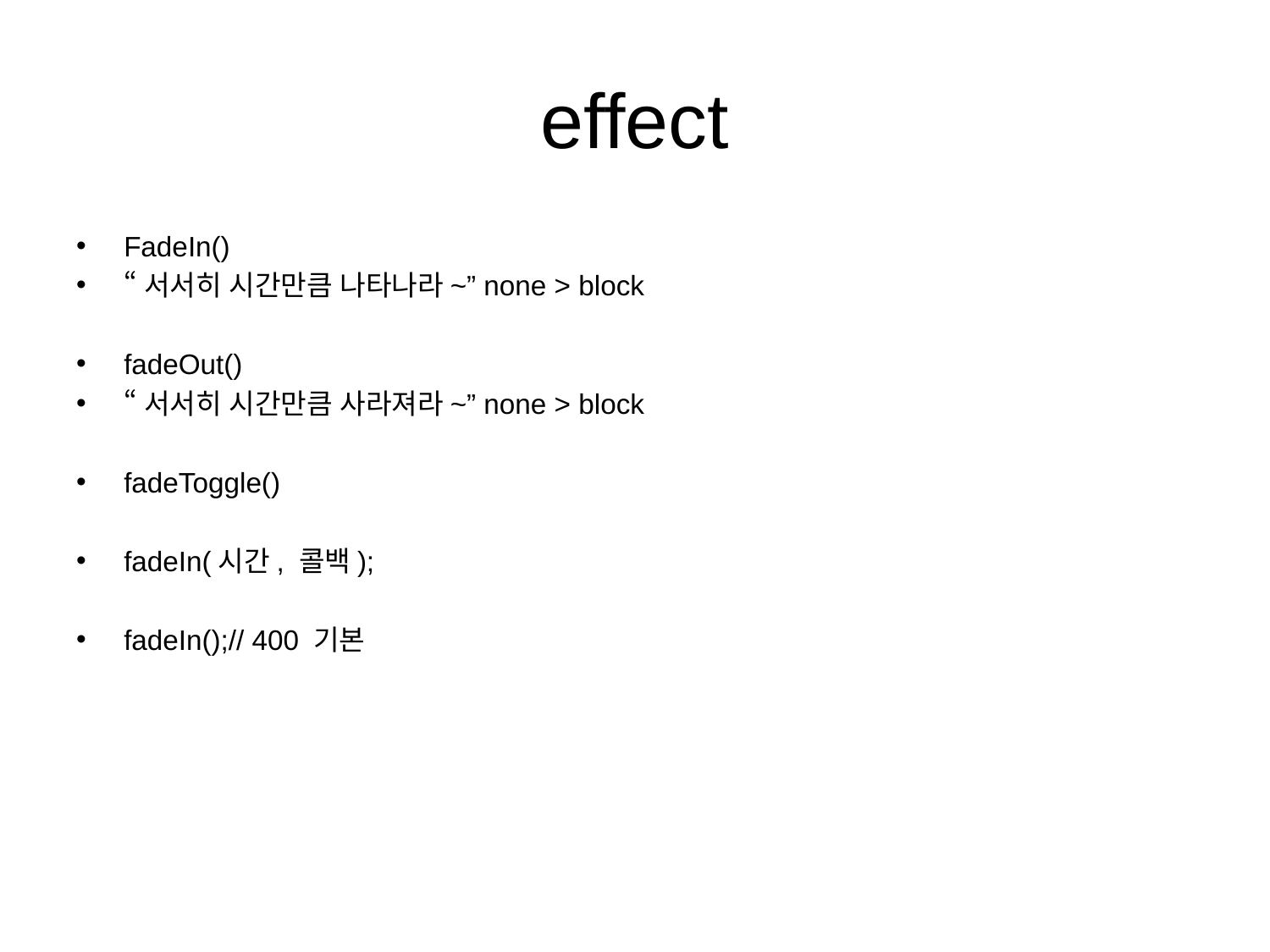

# effect
FadeIn()
“서서히 시간만큼 나타나라~” none > block

fadeOut()
“서서히 시간만큼 사라져라~” none > block

fadeToggle()

fadeIn(시간, 콜백);

fadeIn();// 400 기본